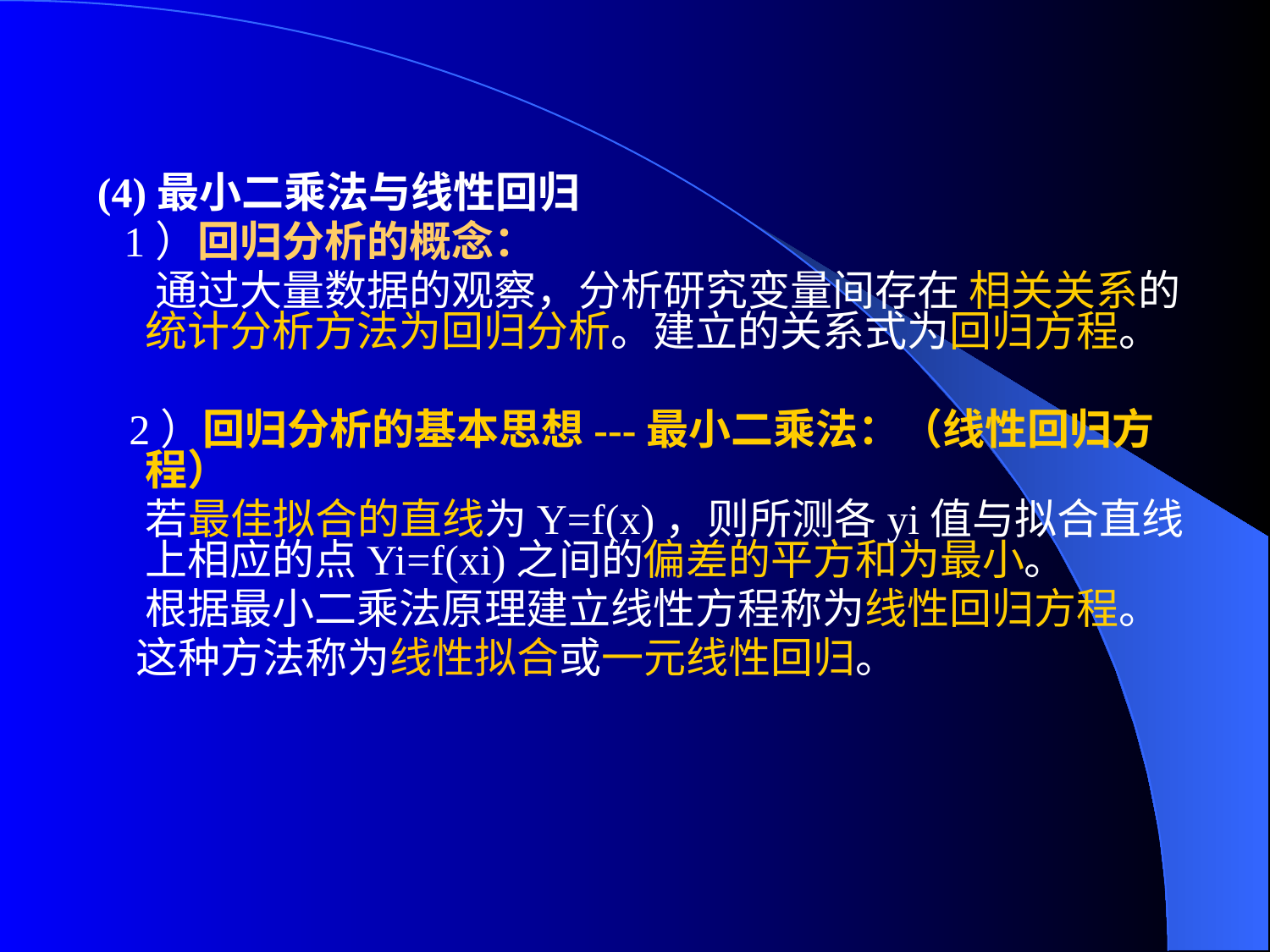

(4)最小二乘法与线性回归
   1）回归分析的概念：
     通过大量数据的观察，分析研究变量间存在 相关关系的统计分析方法为回归分析。建立的关系式为回归方程。

   2）回归分析的基本思想---最小二乘法：（线性回归方程）
    若最佳拟合的直线为Y=f(x)，则所测各yi值与拟合直线上相应的点Yi=f(xi)之间的偏差的平方和为最小。
    根据最小二乘法原理建立线性方程称为线性回归方程。
   这种方法称为线性拟合或一元线性回归。